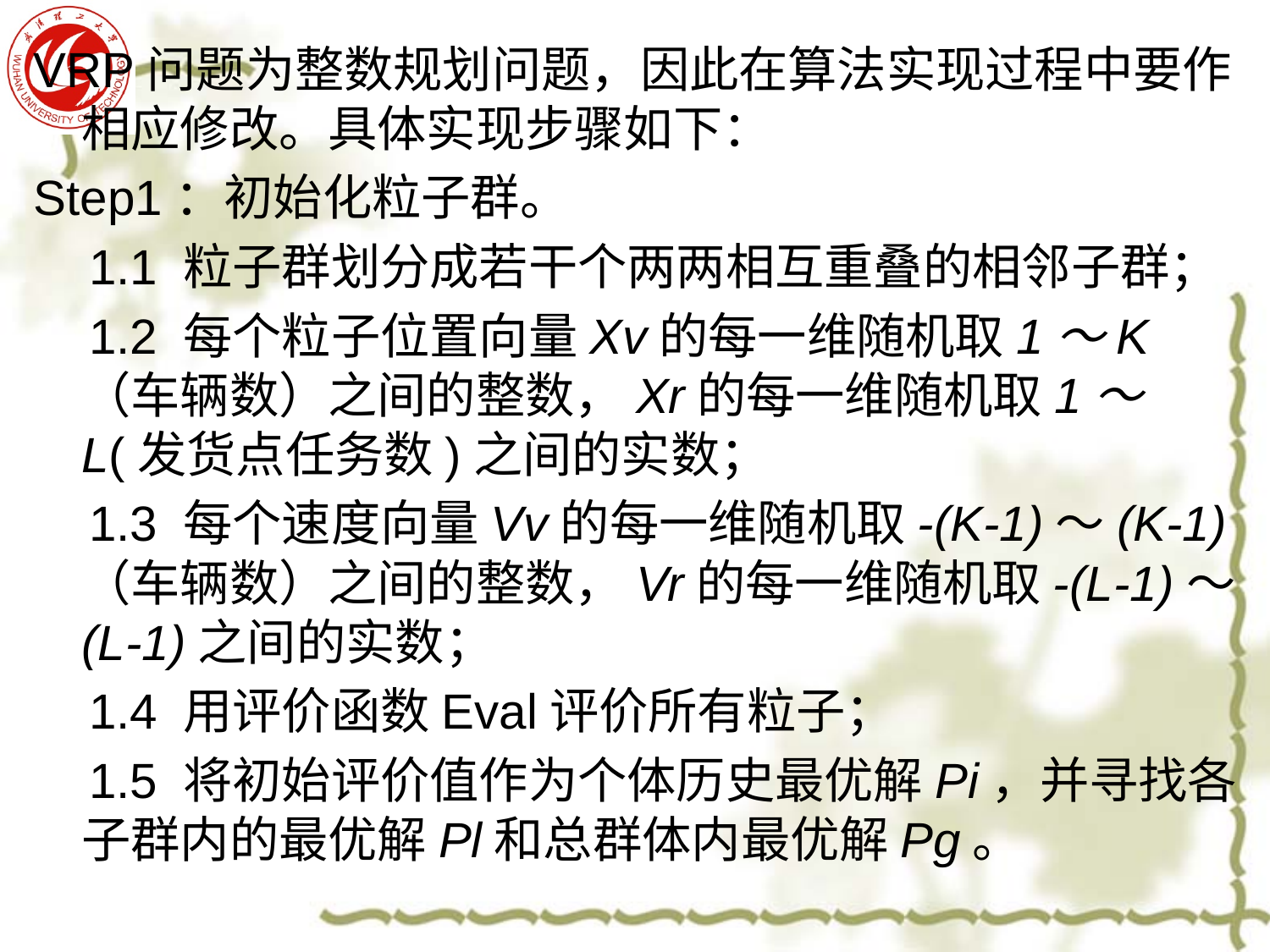

VRP问题为整数规划问题，因此在算法实现过程中要作相应修改。具体实现步骤如下：
Step1：初始化粒子群。
    1.1 粒子群划分成若干个两两相互重叠的相邻子群；
    1.2 每个粒子位置向量Xv的每一维随机取1～K（车辆数）之间的整数，Xr的每一维随机取1～L(发货点任务数)之间的实数；
    1.3 每个速度向量Vv的每一维随机取-(K-1)～(K-1)（车辆数）之间的整数，Vr的每一维随机取-(L-1)～(L-1)之间的实数；
    1.4 用评价函数Eval评价所有粒子；
    1.5 将初始评价值作为个体历史最优解Pi，并寻找各子群内的最优解Pl和总群体内最优解Pg。